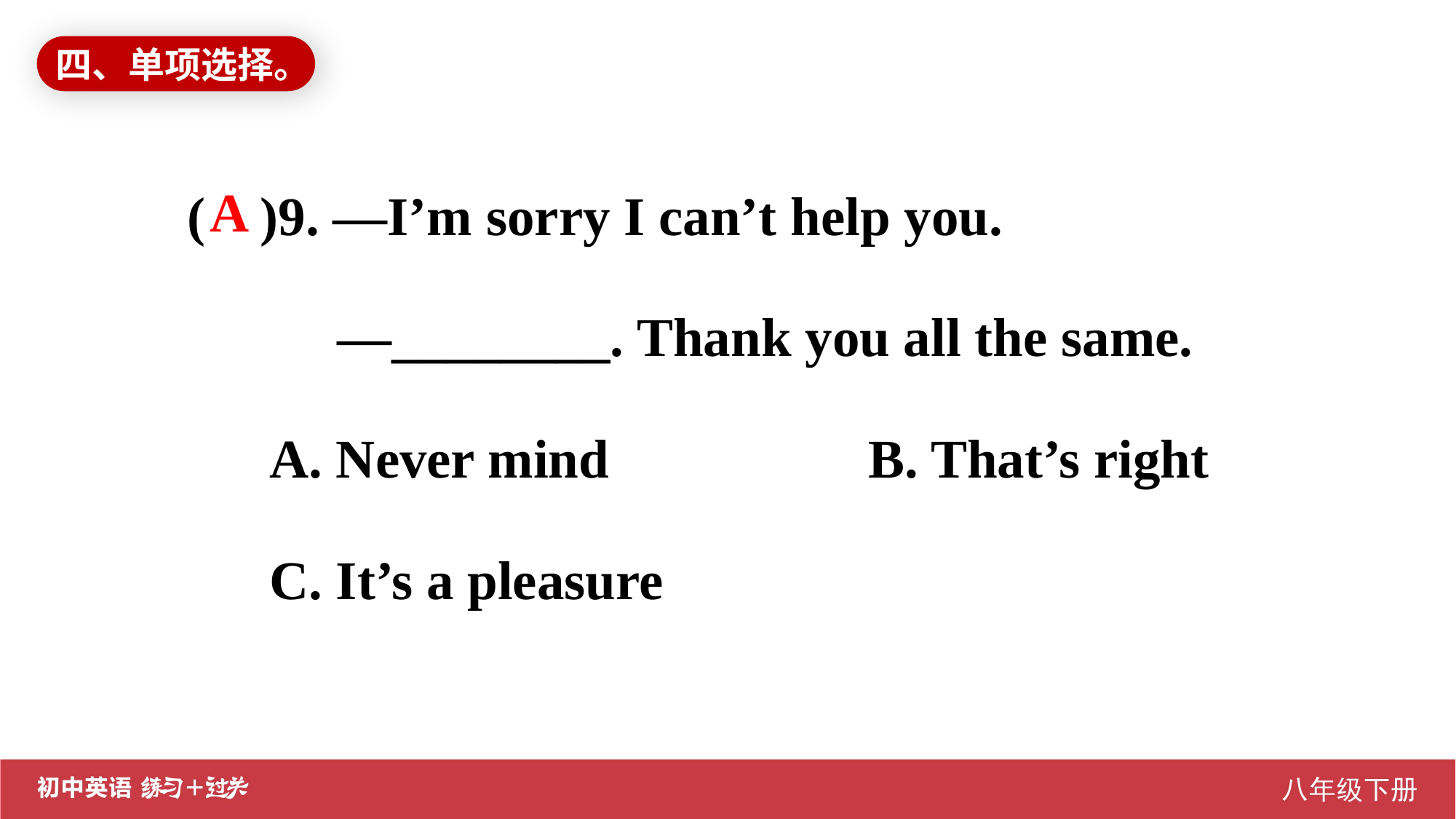

四、单项选择。
(    )9. —I’m sorry I can’t help you.
           —________. Thank you all the same.
      A. Never mind                   B. That’s right
      C. It’s a pleasure
A